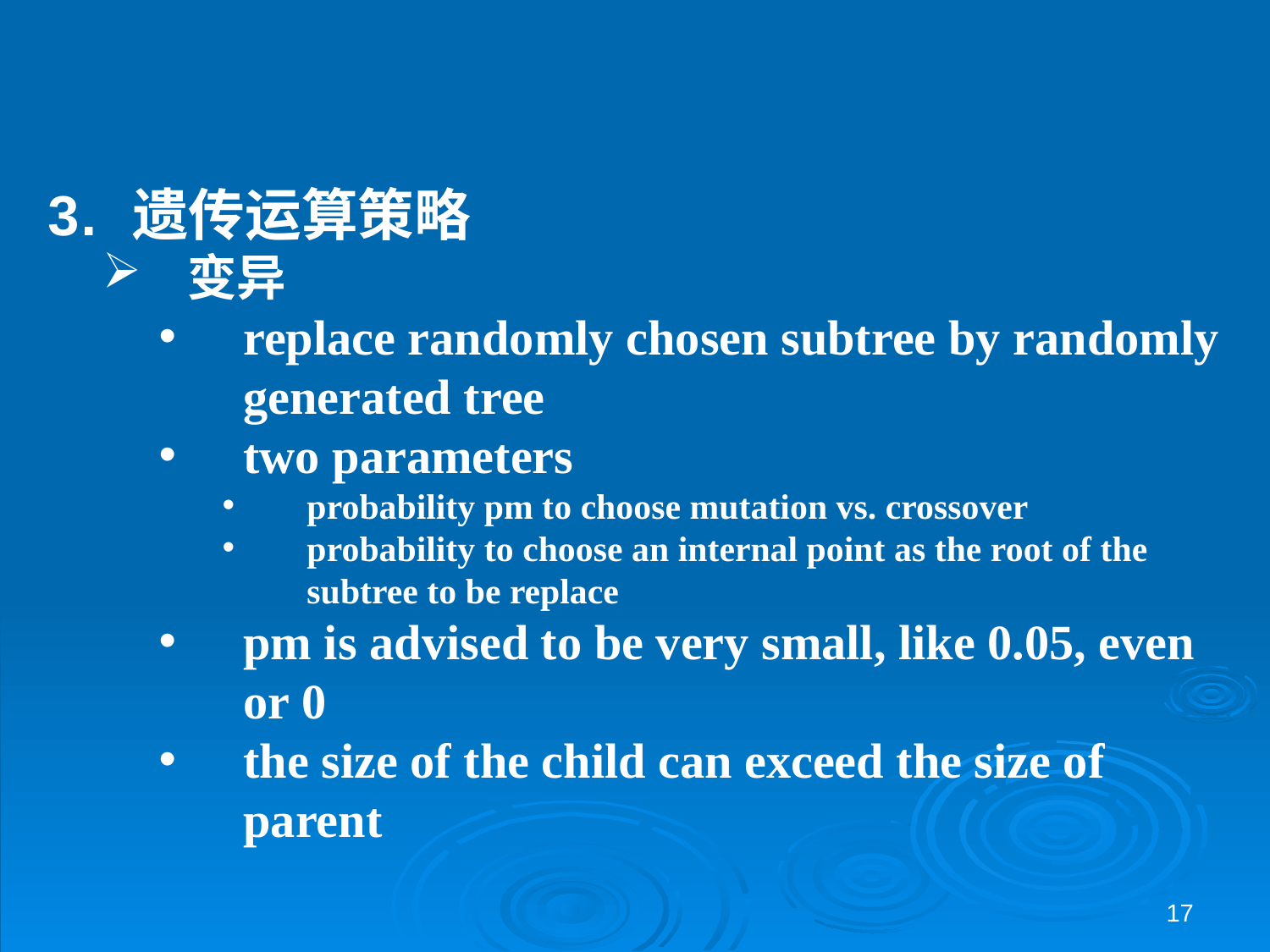

遗传运算策略
变异
replace randomly chosen subtree by randomly generated tree
two parameters
probability pm to choose mutation vs. crossover
probability to choose an internal point as the root of the subtree to be replace
pm is advised to be very small, like 0.05, even or 0
the size of the child can exceed the size of parent
17